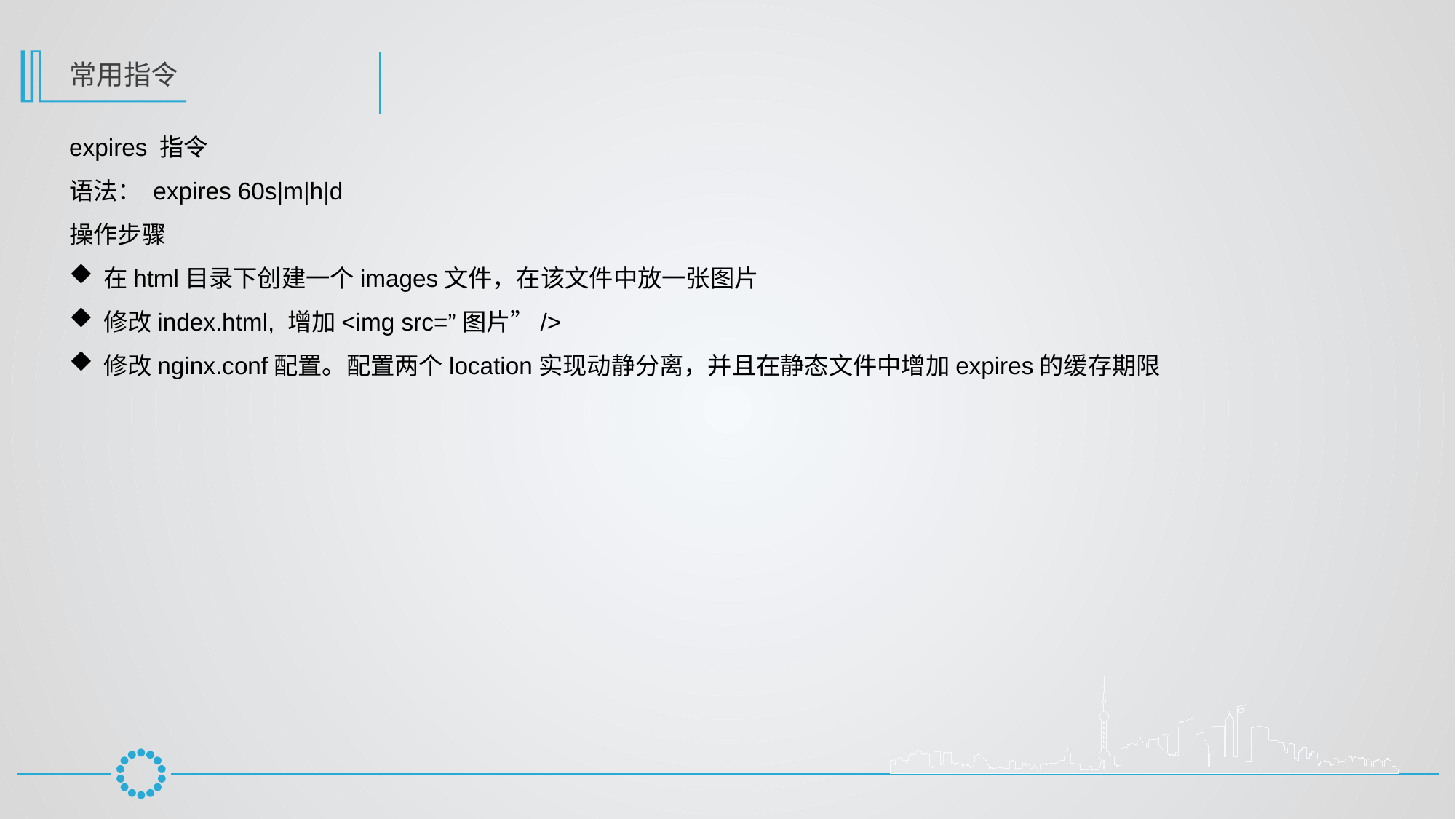

常用指令
expires 指令
语法： expires 60s|m|h|d
操作步骤
在html目录下创建一个images文件，在该文件中放一张图片
修改index.html, 增加<img src=”图片”/>
修改nginx.conf配置。配置两个location实现动静分离，并且在静态文件中增加expires的缓存期限

21